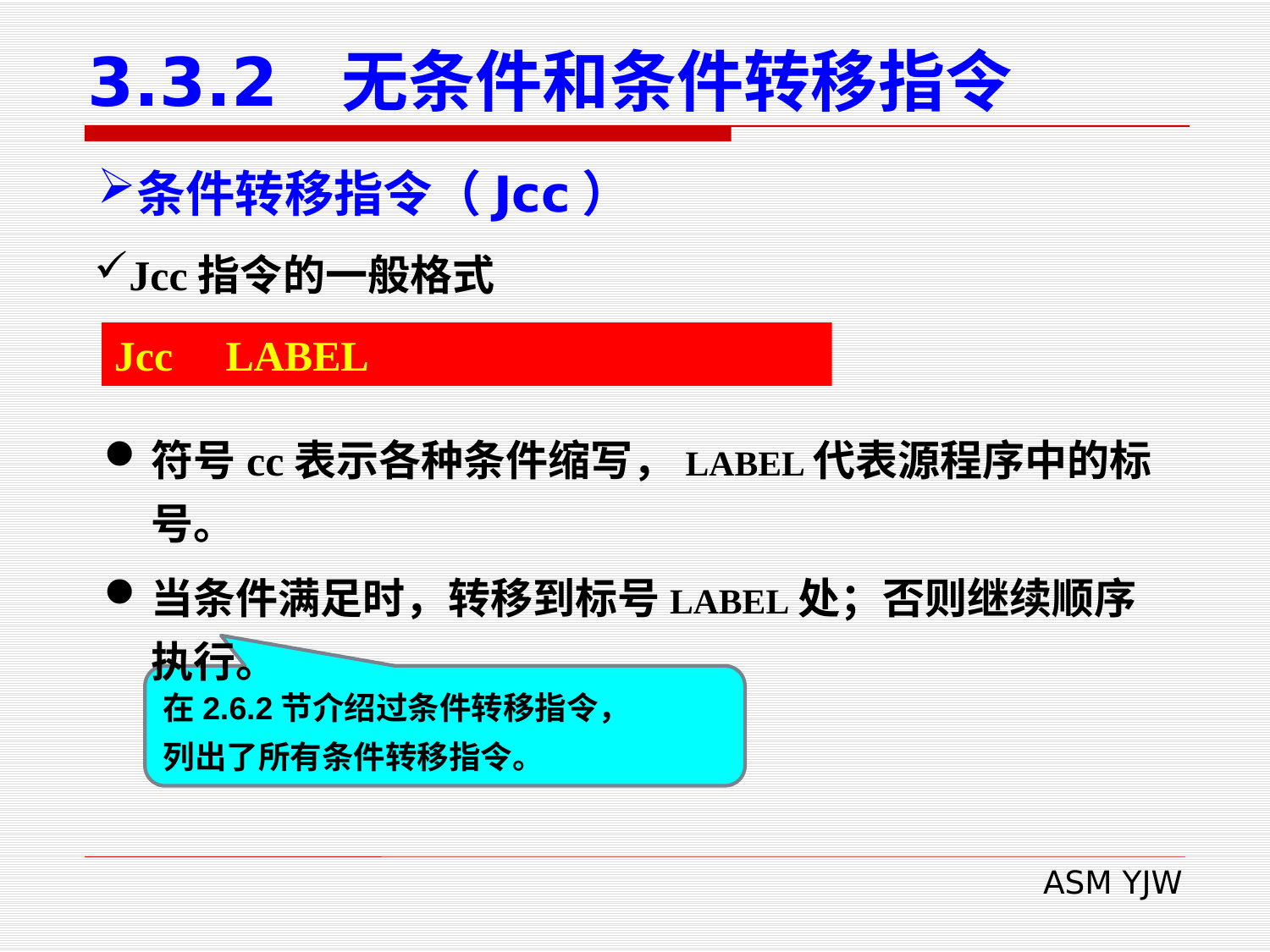

# 3.3.2  无条件和条件转移指令
条件转移指令（Jcc）
Jcc指令的一般格式
Jcc     LABEL
符号cc表示各种条件缩写，LABEL代表源程序中的标号。
当条件满足时，转移到标号LABEL处；否则继续顺序执行。
在2.6.2节介绍过条件转移指令，
列出了所有条件转移指令。